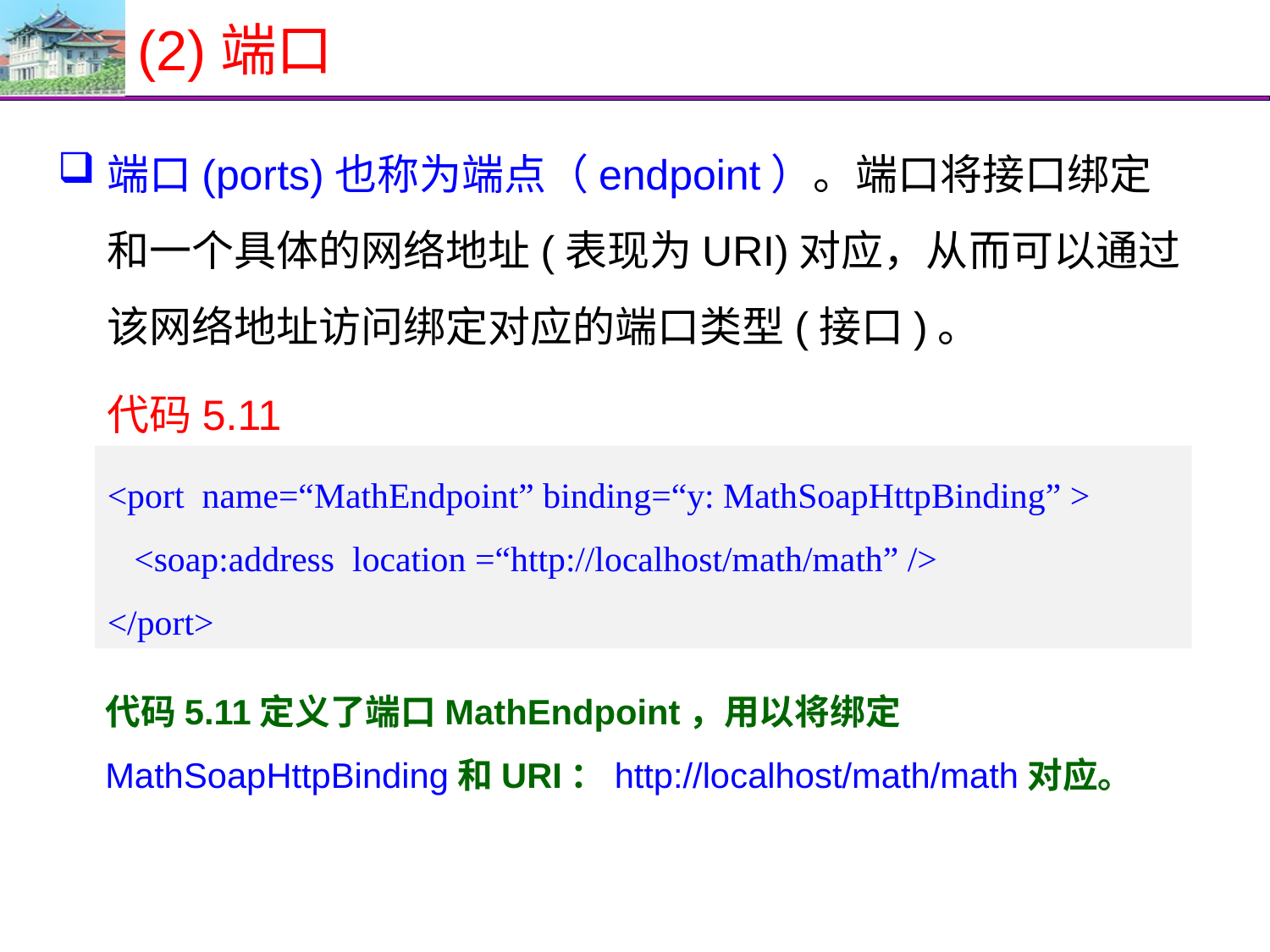

# (2)端口
端口(ports)也称为端点（endpoint）。端口将接口绑定和一个具体的网络地址(表现为URI)对应，从而可以通过该网络地址访问绑定对应的端口类型(接口)。
代码5.11
<port  name=“MathEndpoint” binding=“y: MathSoapHttpBinding” >
   <soap:address  location =“http://localhost/math/math” />
</port>
代码5.11定义了端口MathEndpoint，用以将绑定MathSoapHttpBinding和URI：http://localhost/math/math对应。